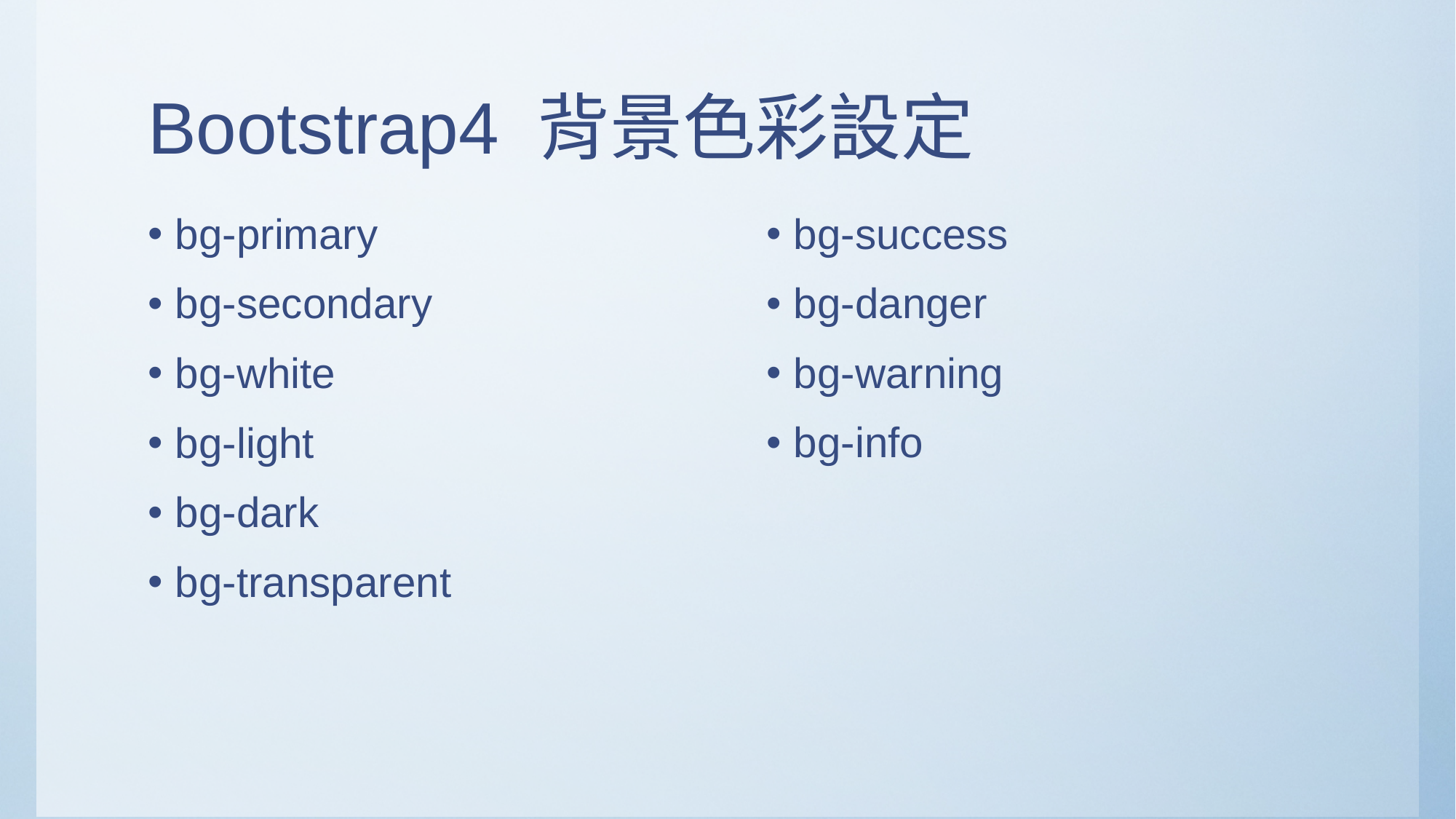

# Bootstrap4 背景色彩設定
bg-primary
bg-secondary
bg-white
bg-light
bg-dark
bg-transparent
bg-success
bg-danger
bg-warning
bg-info